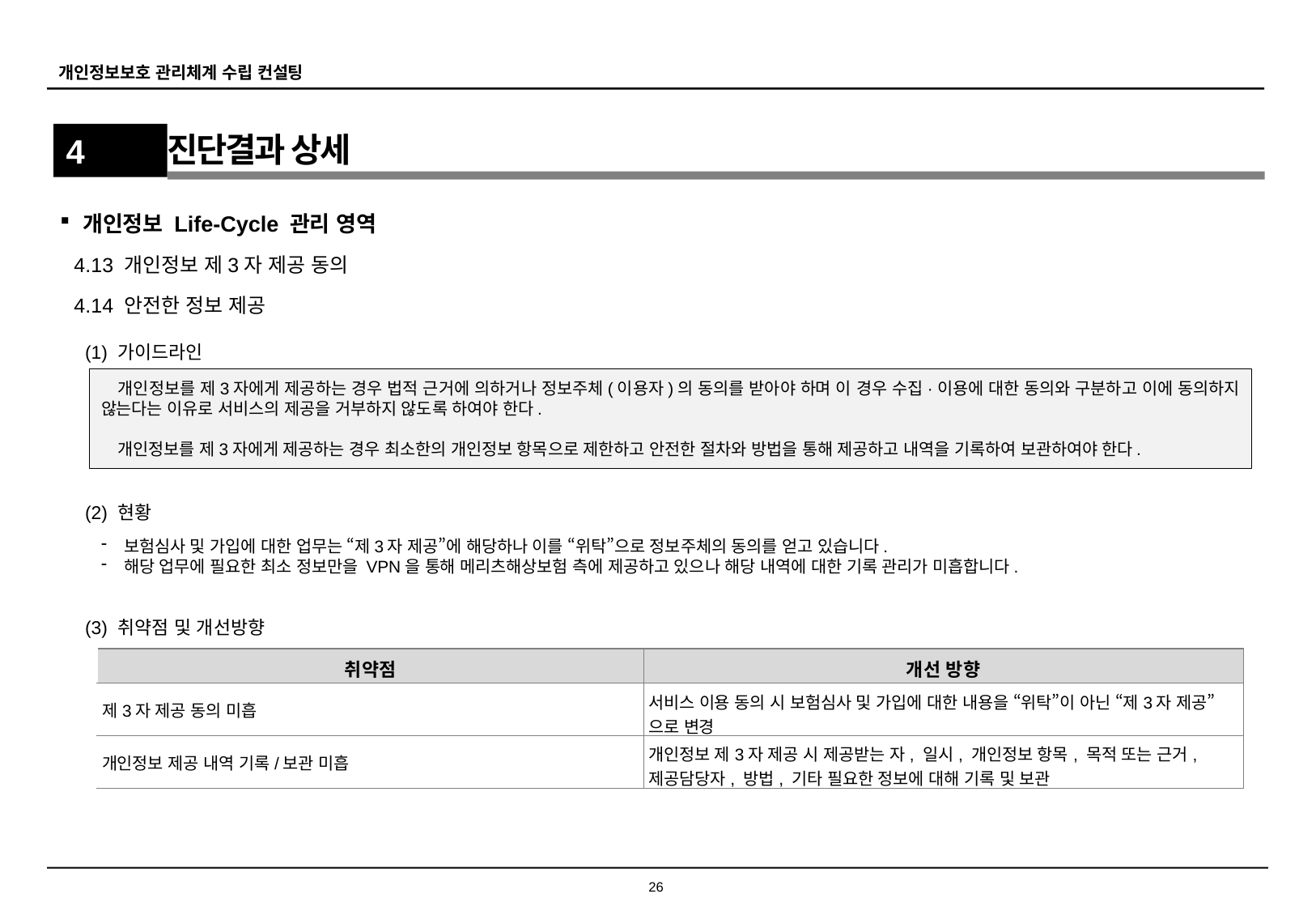

4
진단결과 상세

개인정보 Life-Cycle 관리 영역
4.13 개인정보 제3자 제공 동의
4.14 안전한 정보 제공
(1) 가이드라인
개인정보를 제3자에게 제공하는 경우 법적 근거에 의하거나 정보주체(이용자)의 동의를 받아야 하며 이 경우 수집 ∙ 이용에 대한 동의와 구분하고 이에 동의하지 않는다는 이유로 서비스의 제공을 거부하지 않도록 하여야 한다.

개인정보를 제3자에게 제공하는 경우 최소한의 개인정보 항목으로 제한하고 안전한 절차와 방법을 통해 제공하고 내역을 기록하여 보관하여야 한다.
(2) 현황
보험심사 및 가입에 대한 업무는 “제3자 제공”에 해당하나 이를 “위탁”으로 정보주체의 동의를 얻고 있습니다.
해당 업무에 필요한 최소 정보만을 VPN을 통해 메리츠해상보험 측에 제공하고 있으나 해당 내역에 대한 기록 관리가 미흡합니다.
(3) 취약점 및 개선방향
| 취약점 | 개선 방향 |
| --- | --- |
| 제3자 제공 동의 미흡 | 서비스 이용 동의 시 보험심사 및 가입에 대한 내용을 “위탁”이 아닌 “제3자 제공”으로 변경 |
| 개인정보 제공 내역 기록/보관 미흡 | 개인정보 제3자 제공 시 제공받는 자, 일시, 개인정보 항목, 목적 또는 근거, 제공담당자, 방법, 기타 필요한 정보에 대해 기록 및 보관 |